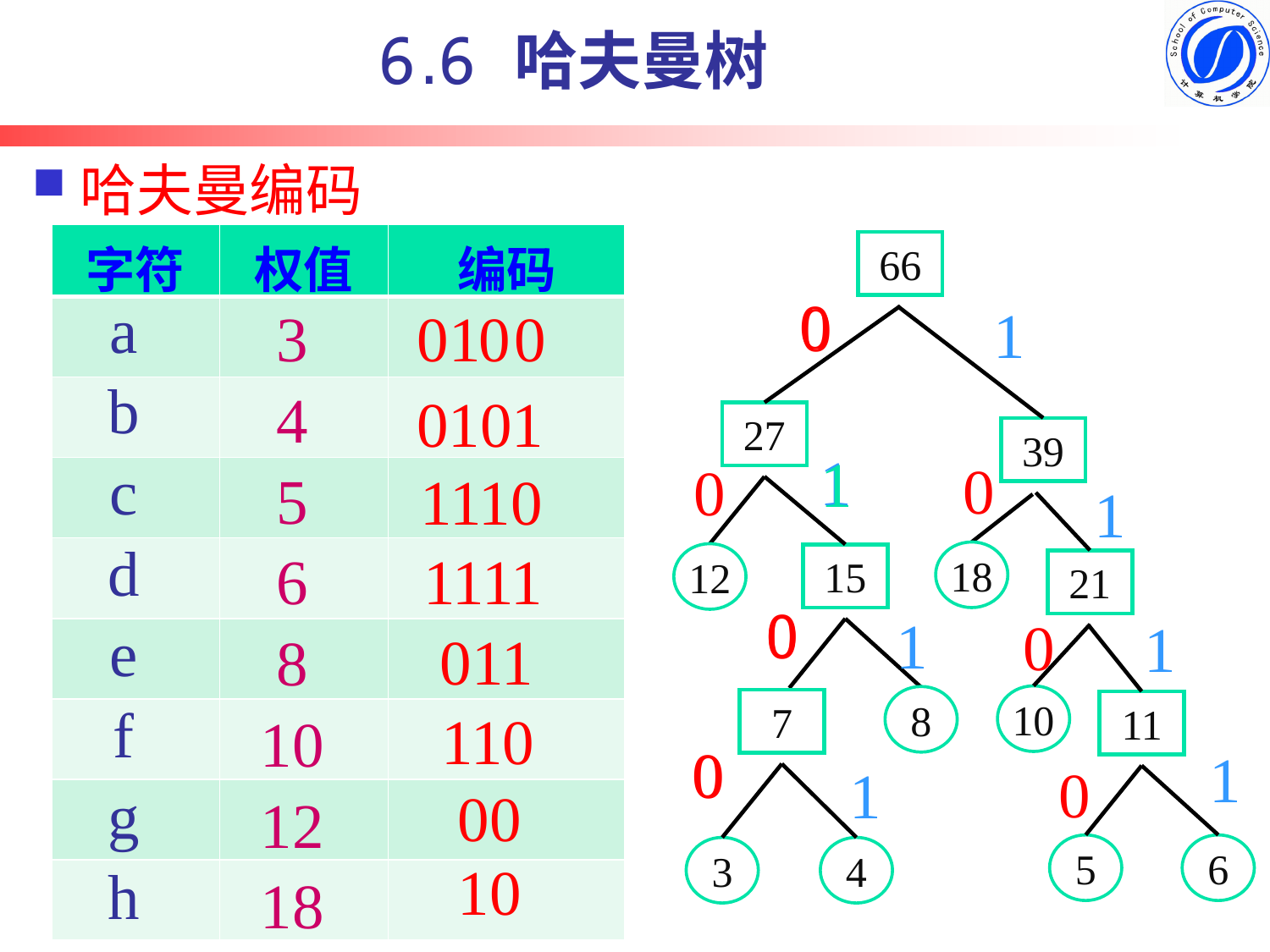

6.6 哈夫曼树
哈夫曼编码
| 字符 | 权值 | 编码 |
| --- | --- | --- |
|  |  |  |
|  |  |  |
|  |  |  |
|  |  |  |
|  |  |  |
|  |  |  |
|  |  |  |
|  |  |  |
66
39
21
10
11
5
6
18
27
15
8
7
3
4
12
0
0
0
0
0
0
0
0
a
b
c
d
e
f
g
h
1
1
1
1
1
1
1
3
4
5
6
8
10
12
18
0
1
0
0
0101
1
1110
1111
0
011
110
0
00
10